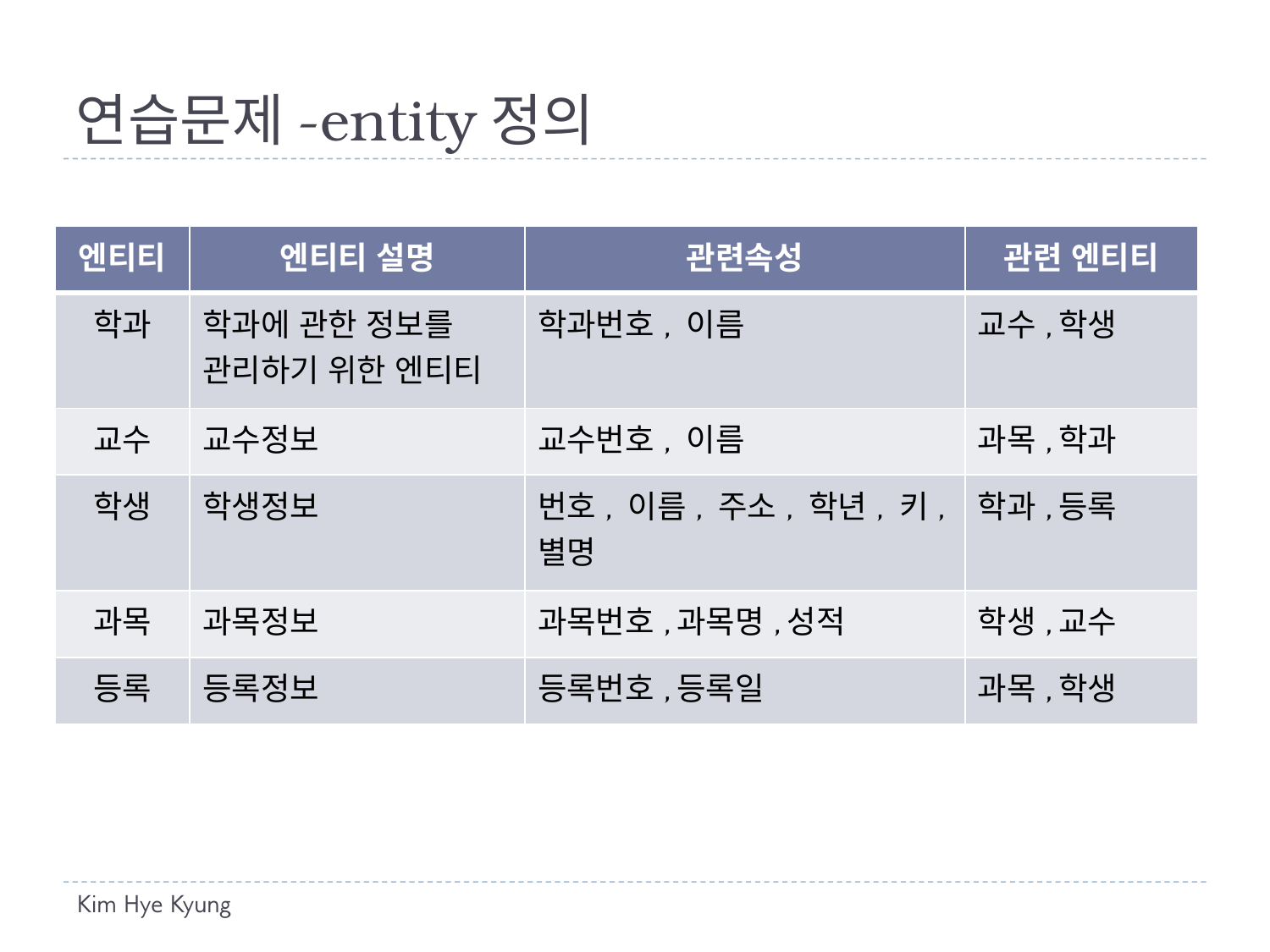

# 연습문제-entity정의
| 엔티티 | 엔티티 설명 | 관련속성 | 관련 엔티티 |
| --- | --- | --- | --- |
| 학과 | 학과에 관한 정보를 관리하기 위한 엔티티 | 학과번호, 이름 | 교수,학생 |
| 교수 | 교수정보 | 교수번호, 이름 | 과목,학과 |
| 학생 | 학생정보 | 번호, 이름, 주소, 학년, 키, 별명 | 학과,등록 |
| 과목 | 과목정보 | 과목번호,과목명,성적 | 학생,교수 |
| 등록 | 등록정보 | 등록번호,등록일 | 과목,학생 |